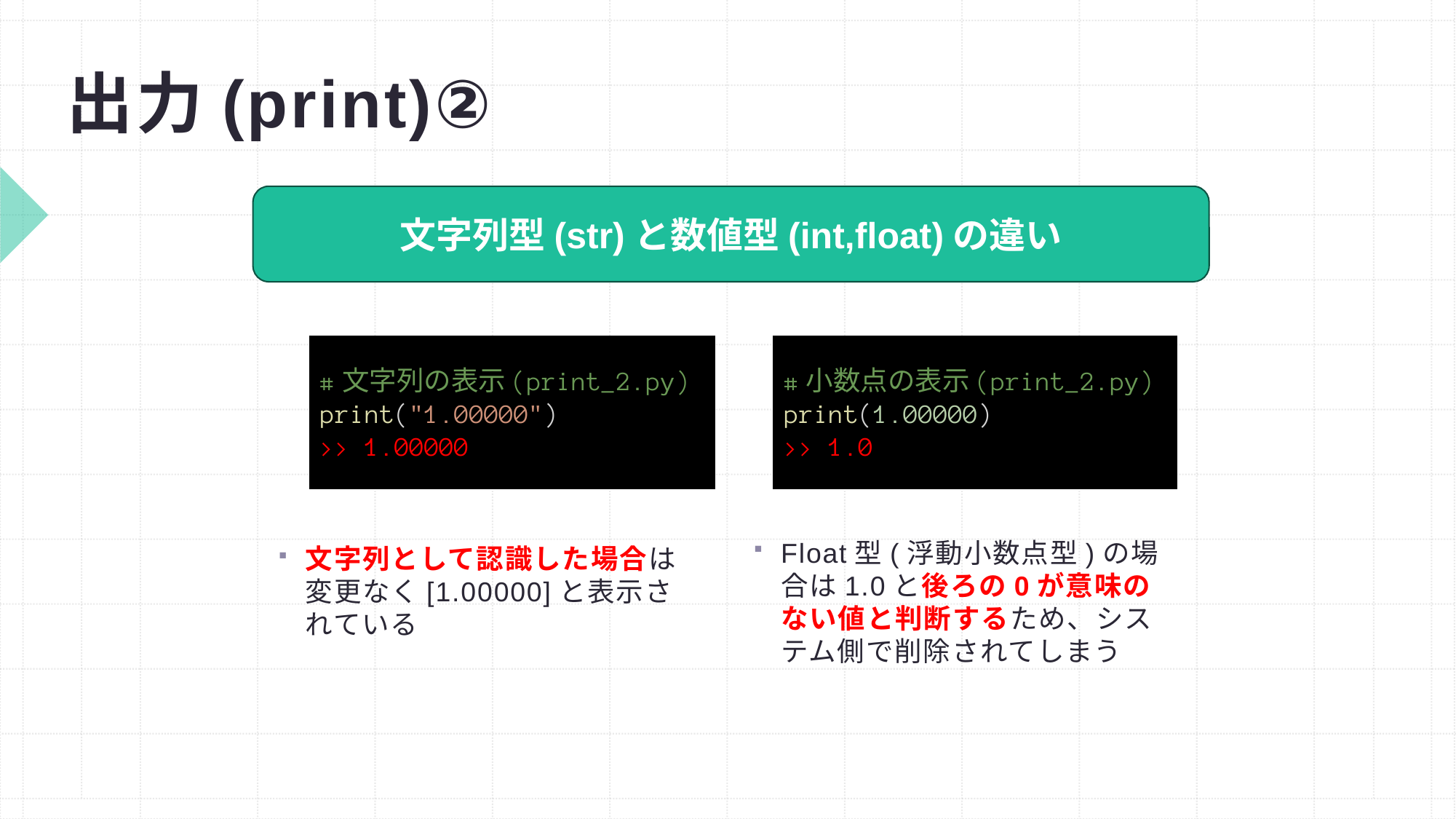

# 出力(print)②
文字列型(str)と数値型(int,float)の違い
#文字列の表示(print_2.py)
print("1.00000")
>> 1.00000
#小数点の表示(print_2.py)
print(1.00000)
>> 1.0
Float型(浮動小数点型)の場合は1.0と後ろの0が意味のない値と判断するため、システム側で削除されてしまう
文字列として認識した場合は変更なく[1.00000]と表示されている